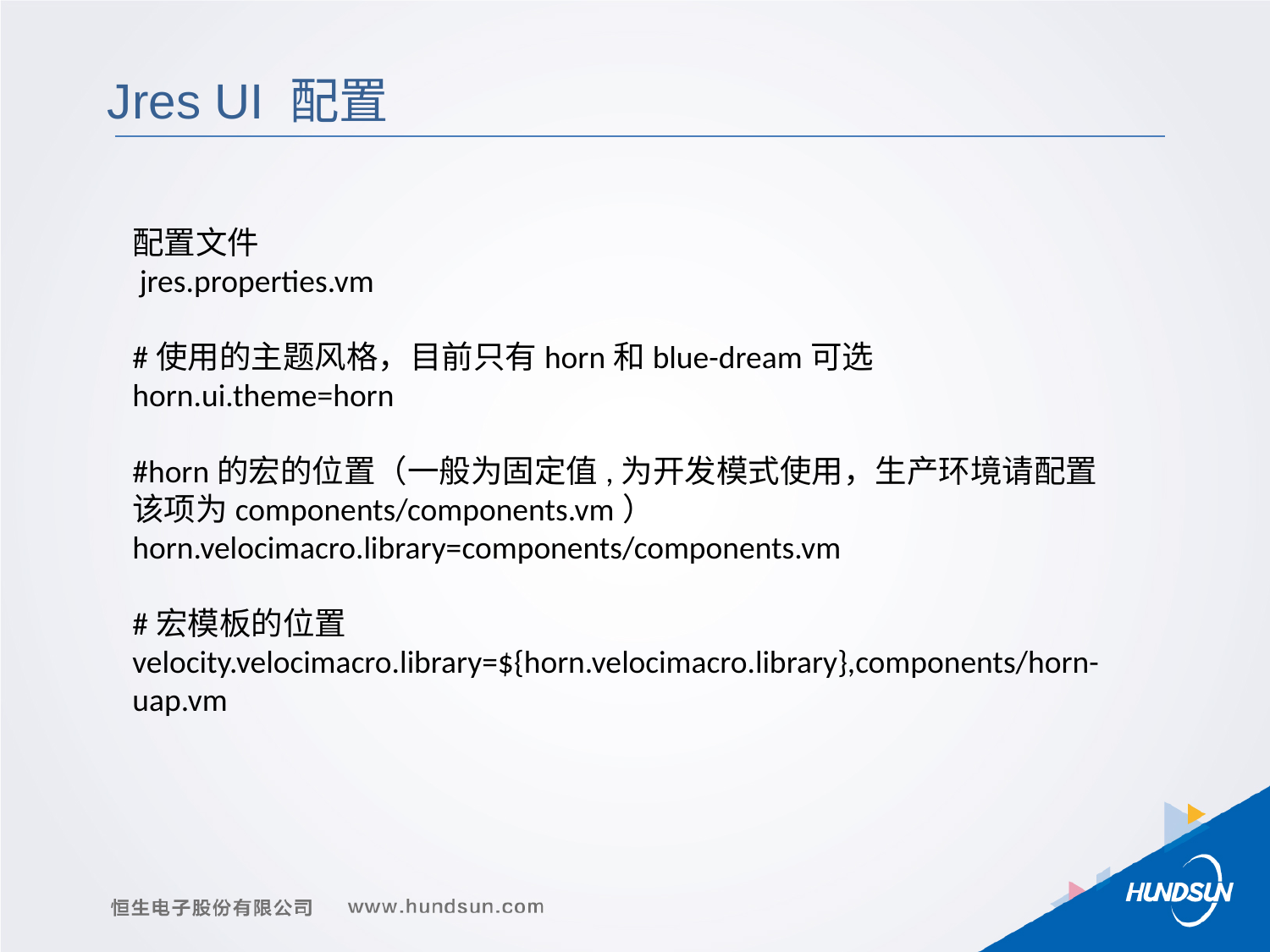

Jres UI 配置
配置文件
 jres.properties.vm

#使用的主题风格，目前只有horn和blue-dream可选
horn.ui.theme=horn

#horn的宏的位置（一般为固定值,为开发模式使用，生产环境请配置该项为components/components.vm）
horn.velocimacro.library=components/components.vm

#宏模板的位置
velocity.velocimacro.library=${horn.velocimacro.library},components/horn-uap.vm